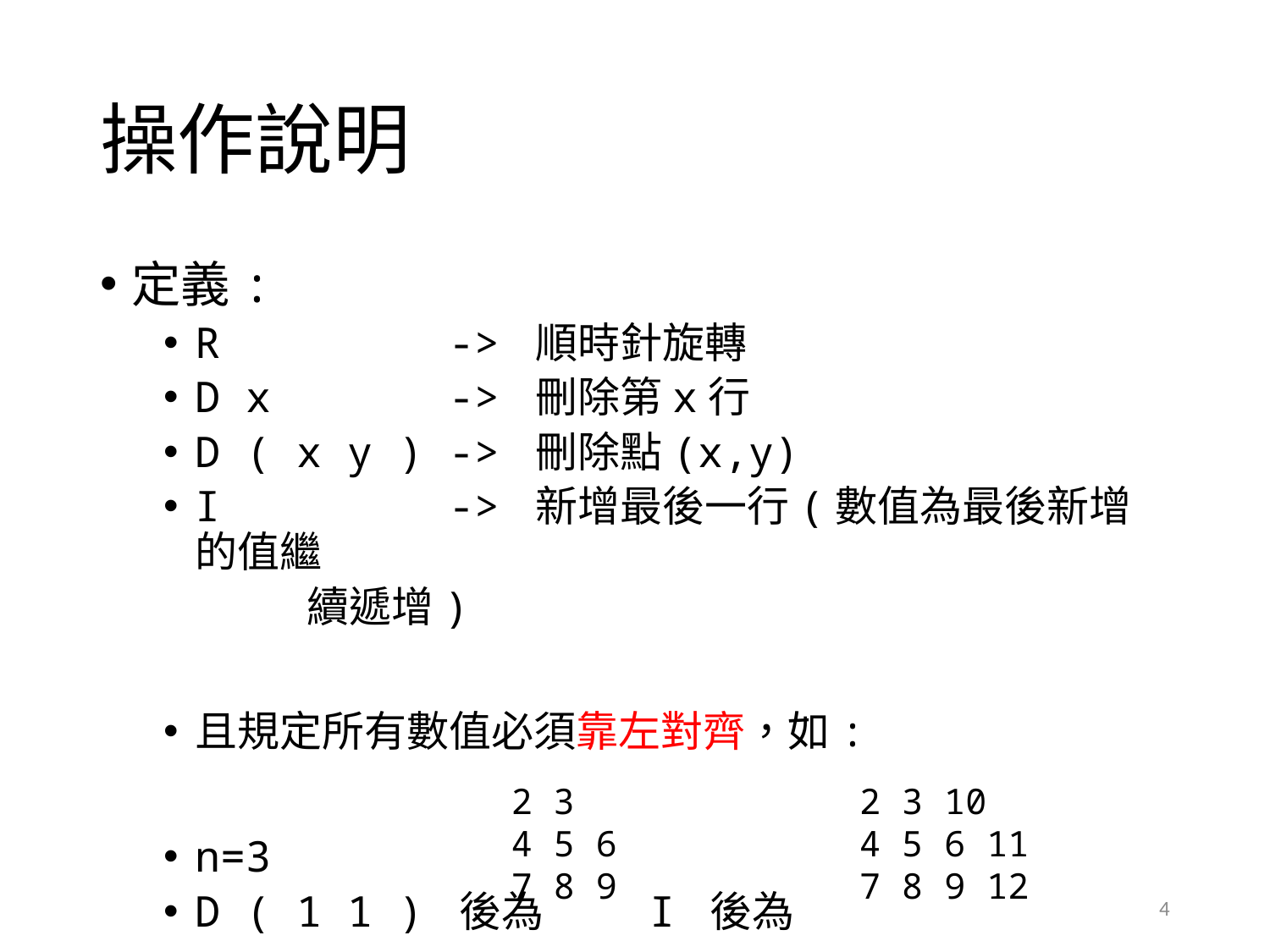

# 操作說明
定義:
R         -> 順時針旋轉
D x       -> 刪除第x行
D ( x y ) -> 刪除點(x,y)
I         -> 新增最後一行(數值為最後新增的值繼
              續遞增)

且規定所有數值必須靠左對齊，如:

n=3
D ( 1 1 ) 後為          I 後為
2 3
4 5 6
7 8 9
2 3 10
4 5 6 11
7 8 9 12
4